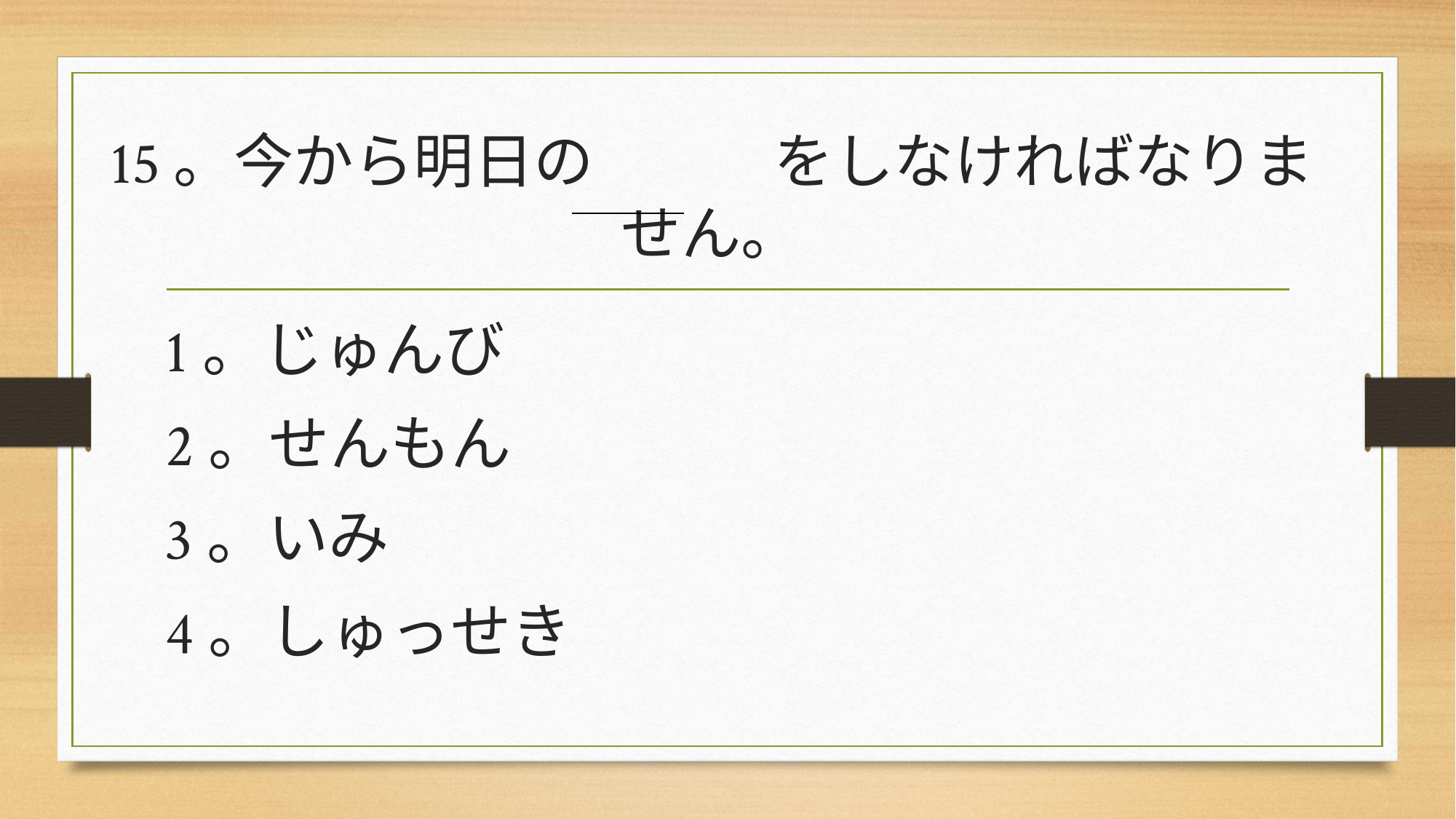

# 15。今から明日の　　　をしなければなりません。
1。じゅんび
2。せんもん
3。いみ
4。しゅっせき